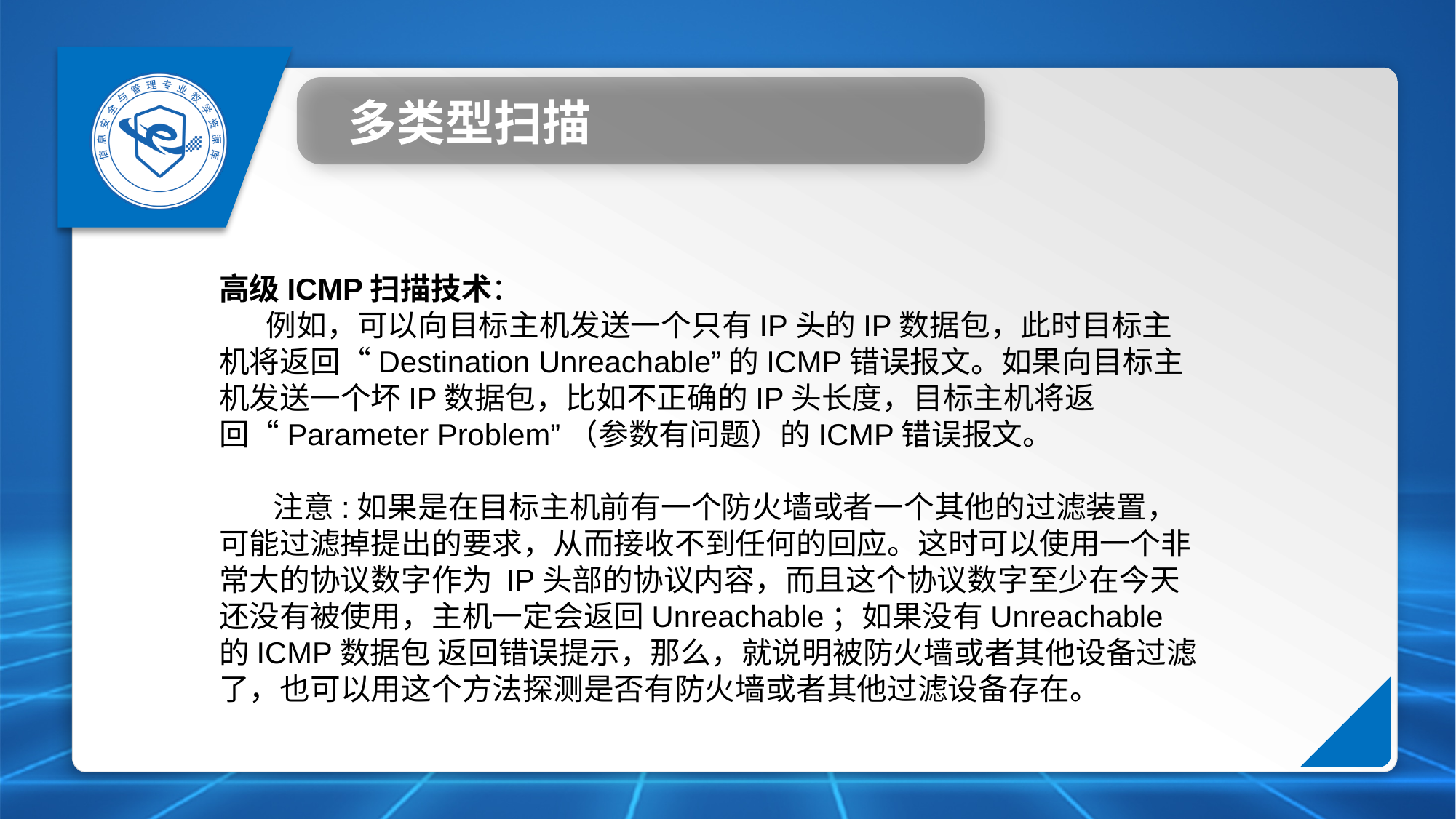

多类型扫描
高级ICMP扫描技术：
       例如，可以向目标主机发送一个只有IP头的IP数据包，此时目标主机将返回“Destination Unreachable”的ICMP错误报文。如果向目标主机发送一个坏IP数据包，比如不正确的IP头长度，目标主机将返回“Parameter Problem”（参数有问题）的ICMP错误报文。
       注意:如果是在目标主机前有一个防火墙或者一个其他的过滤装置， 可能过滤掉提出的要求，从而接收不到任何的回应。这时可以使用一个非常大的协议数字作为 IP头部的协议内容，而且这个协议数字至少在今天还没有被使用，主机一定会返回Unreachable；如果没有Unreachable的ICMP数据包 返回错误提示，那么，就说明被防火墙或者其他设备过滤了，也可以用这个方法探测是否有防火墙或者其他过滤设备存在。